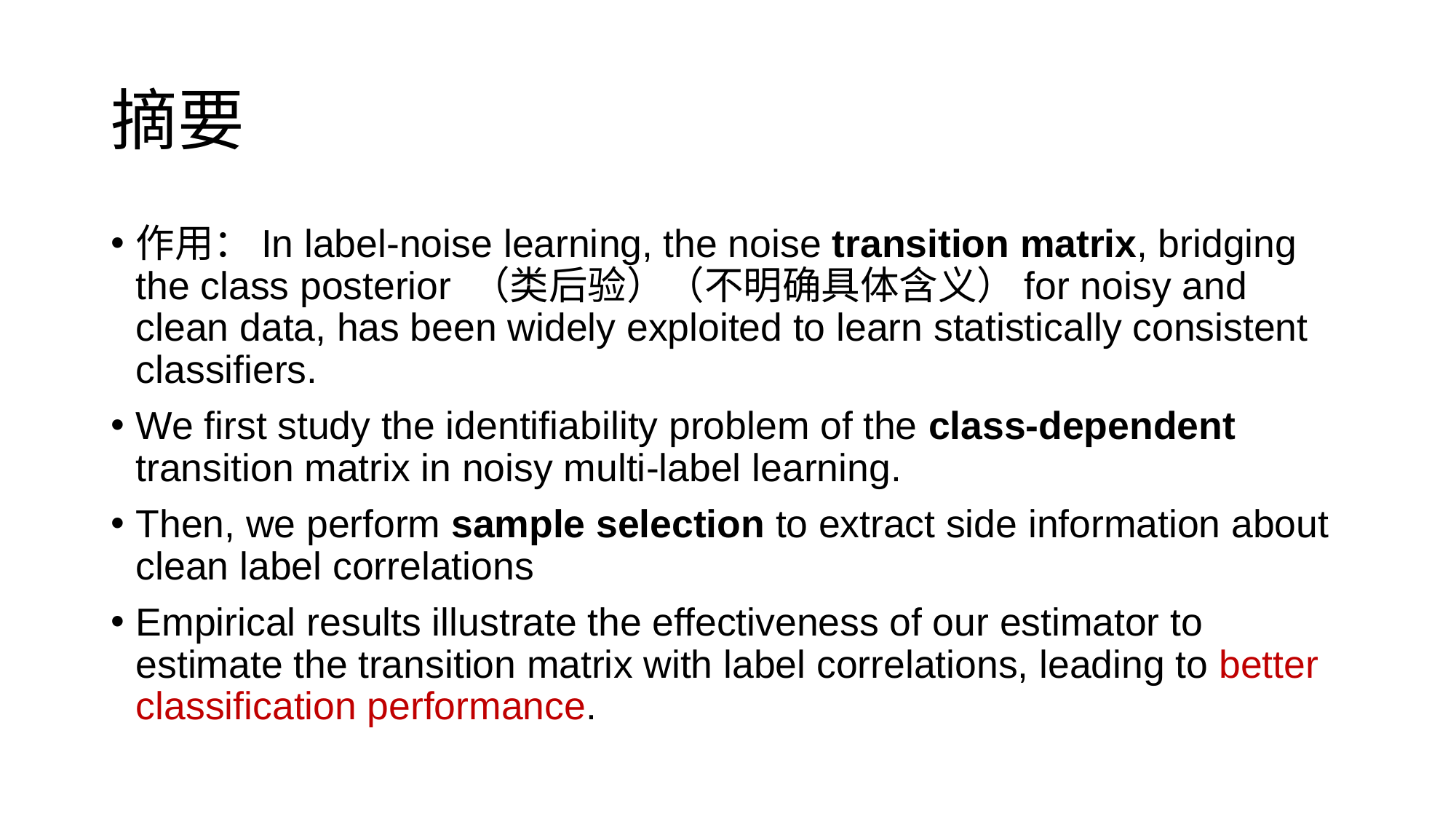

# 摘要
作用：In label-noise learning, the noise transition matrix, bridging the class posterior （类后验）（不明确具体含义）for noisy and clean data, has been widely exploited to learn statistically consistent classifiers.
We first study the identifiability problem of the class-dependent transition matrix in noisy multi-label learning.
Then, we perform sample selection to extract side information about clean label correlations
Empirical results illustrate the effectiveness of our estimator to estimate the transition matrix with label correlations, leading to better classification performance.